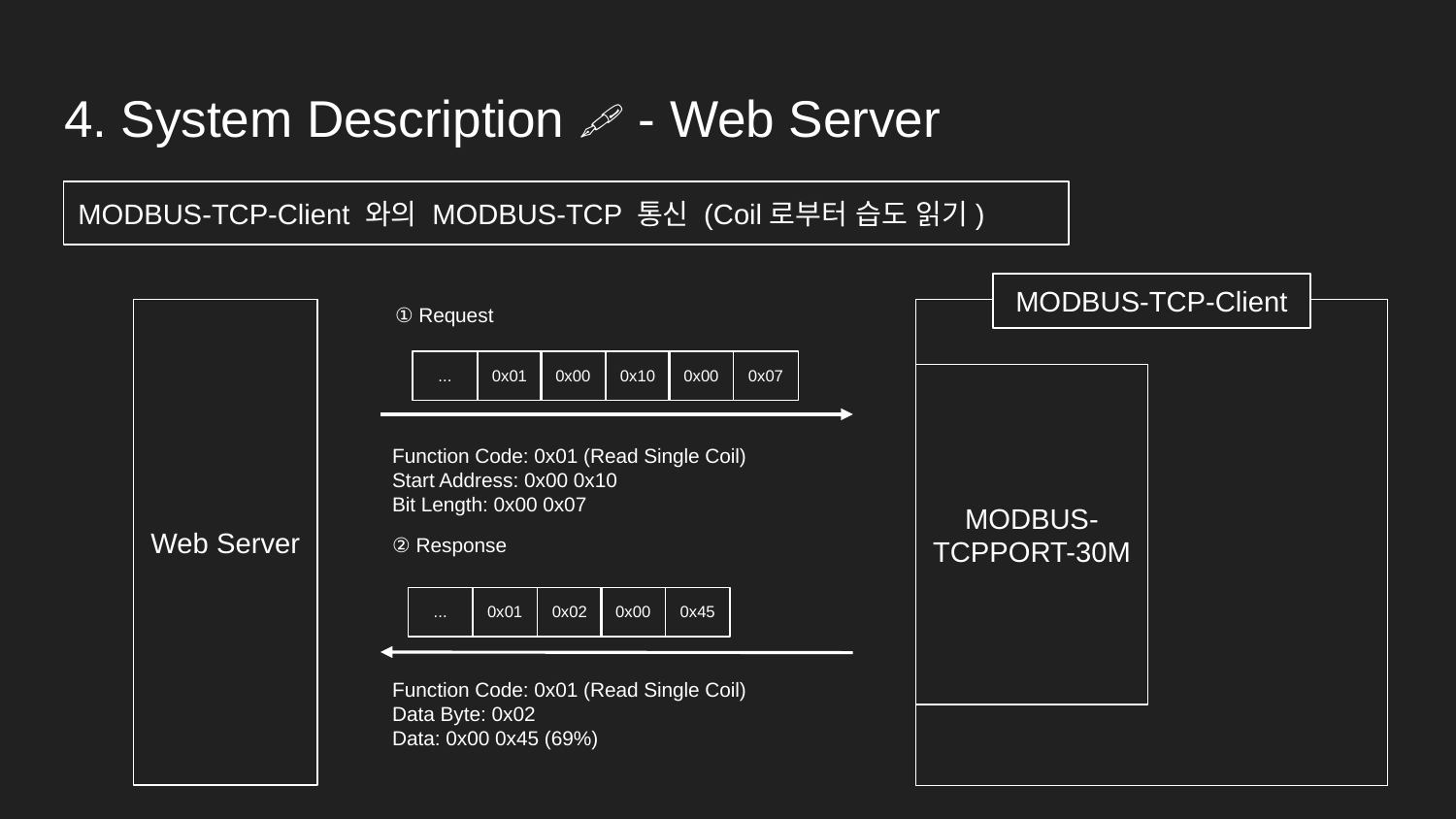

# 4. System Description 🖋 - Web Server

MODBUS-TCP-Client 와의 MODBUS-TCP 통신 (Coil로부터 습도 읽기)
MODBUS-TCP-Client
① Request
Web Server

...
0x01
0x00
0x10
0x00
0x07
MODBUS-
TCPPORT-30M
Function Code: 0x01 (Read Single Coil)
Start Address: 0x00 0x10
Bit Length: 0x00 0x07
② Response
...
0x01
0x02
0x00
0x45
Function Code: 0x01 (Read Single Coil)
Data Byte: 0x02
Data: 0x00 0x45 (69%)